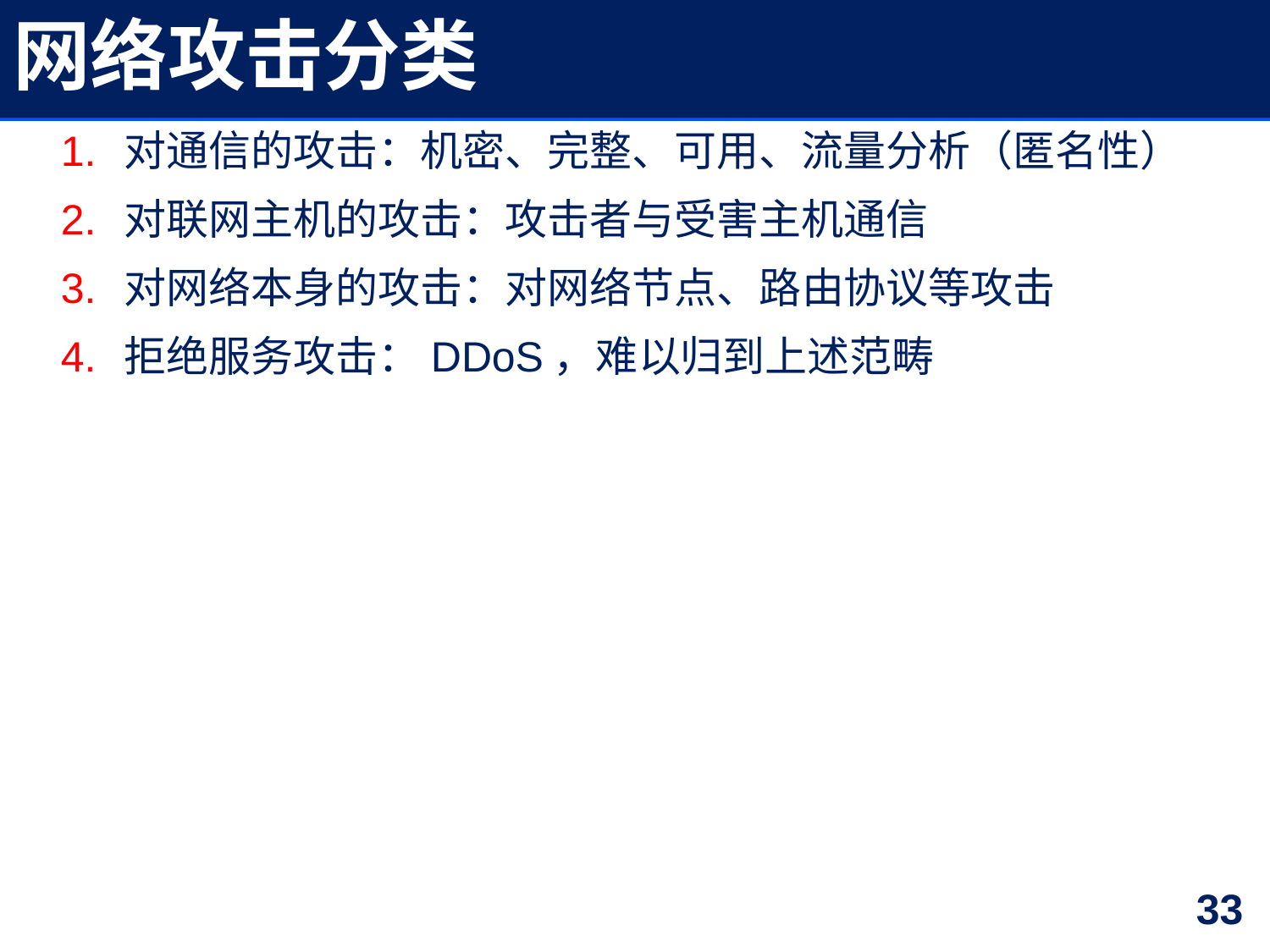

# 网络攻击分类
对通信的攻击：机密、完整、可用、流量分析（匿名性）
对联网主机的攻击：攻击者与受害主机通信
对网络本身的攻击：对网络节点、路由协议等攻击
拒绝服务攻击：DDoS，难以归到上述范畴

33